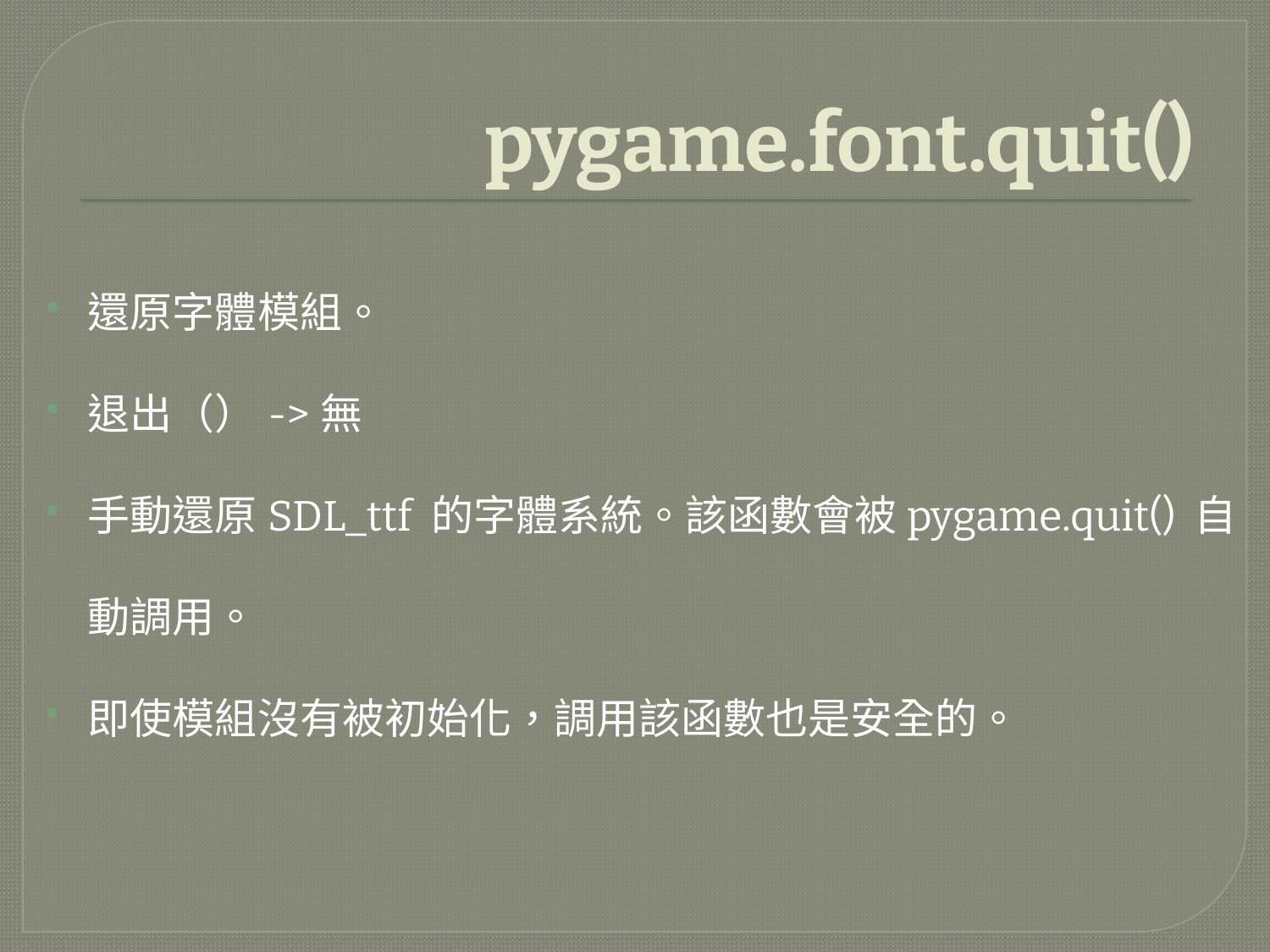

# pygame.font.quit()
還原字體模組。
退出（）->無
手動還原SDL_ttf 的字體系統。該函數會被pygame.quit() 自動調用。
即使模組沒有被初始化，調用該函數也是安全的。